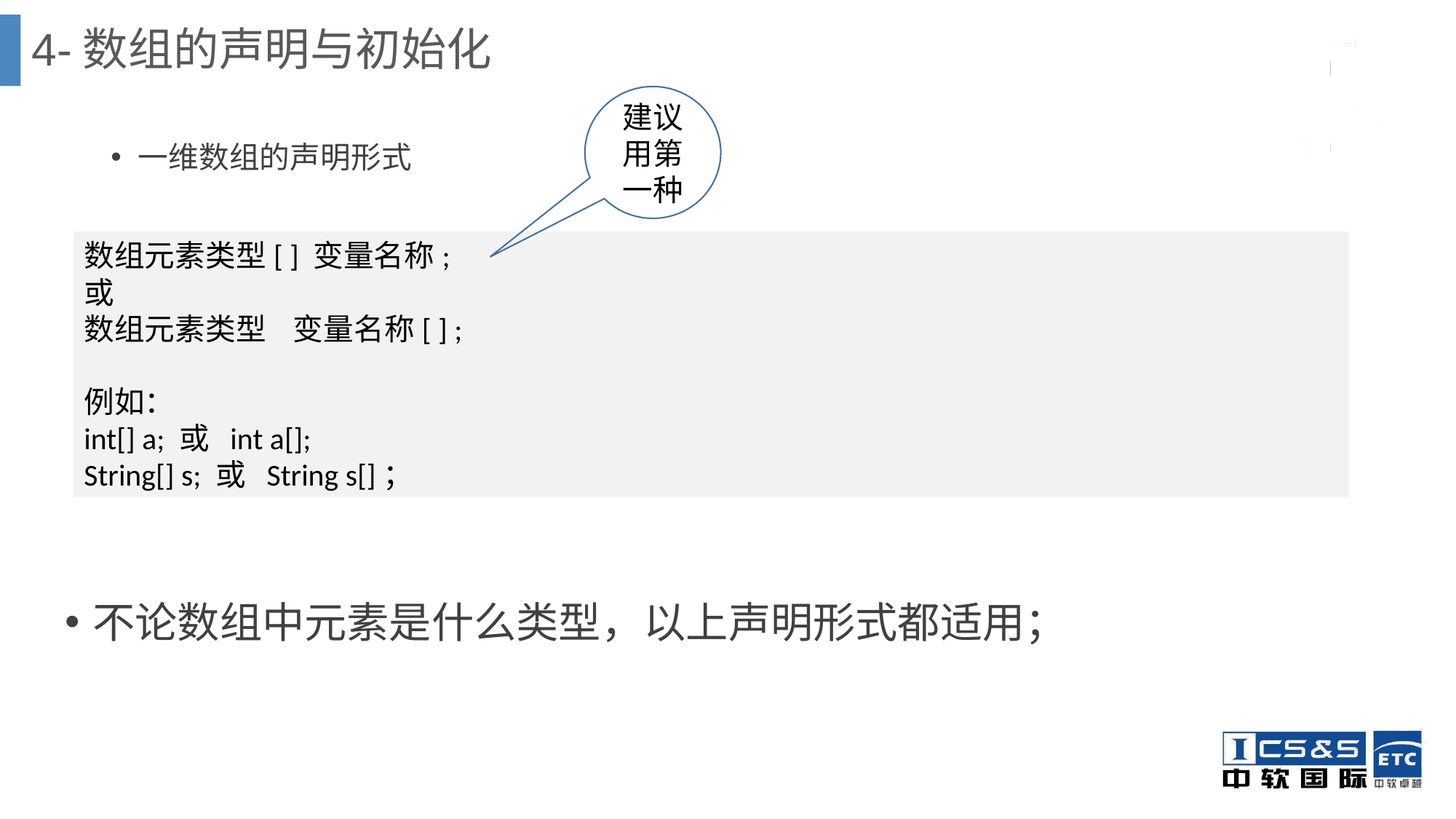

# 4-数组的声明与初始化
建议用第一种
一维数组的声明形式

数组元素类型[ ] 变量名称;
或
数组元素类型    变量名称[ ] ;

例如：
int[] a; 或  int a[];
String[] s; 或  String s[]；
不论数组中元素是什么类型，以上声明形式都适用；